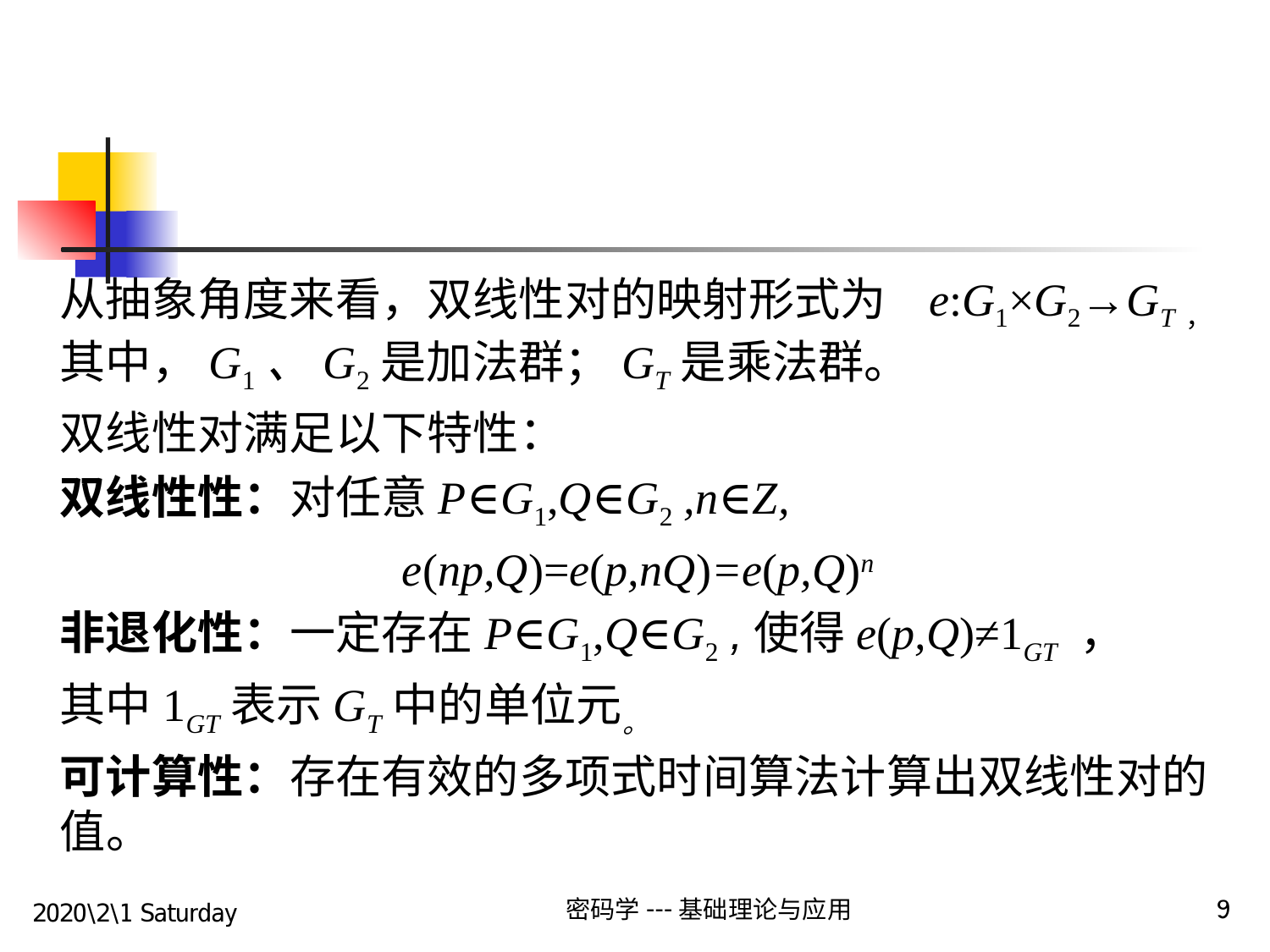

#
从抽象角度来看，双线性对的映射形式为   e:G1×G2→GT，其中，G1、G2是加法群；GT是乘法群。
双线性对满足以下特性：
双线性性：对任意P∈G1,Q∈G2 ,n∈Z,
e(np,Q)=e(p,nQ)=e(p,Q)n
非退化性：一定存在P∈G1,Q∈G2 ,使得e(p,Q)≠1GT ，
其中1GT表示GT中的单位元。
可计算性：存在有效的多项式时间算法计算出双线性对的值。

密码学---基础理论与应用
9
2020\2\1 Saturday